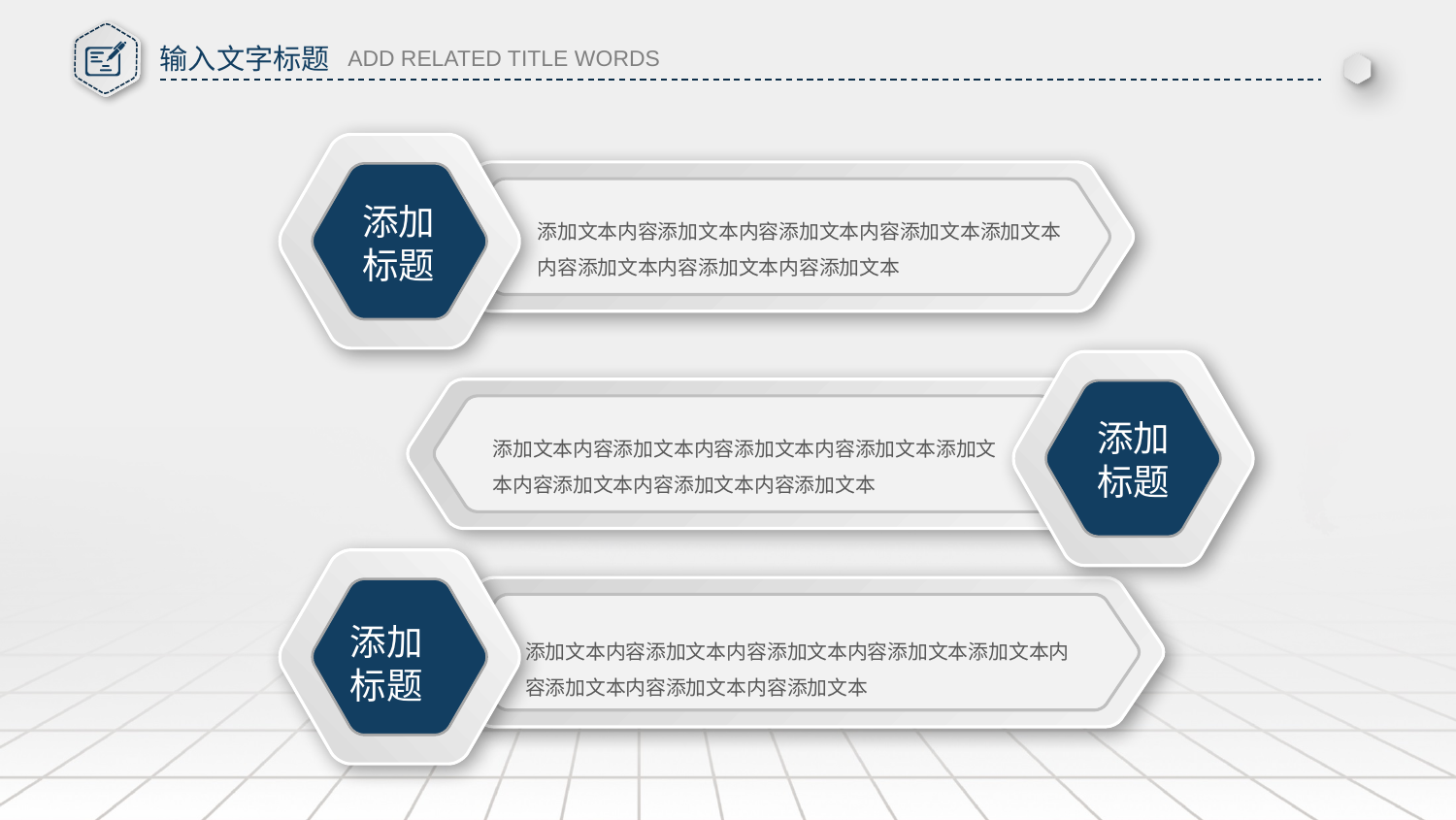

添加
标题
添加文本内容添加文本内容添加文本内容添加文本添加文本内容添加文本内容添加文本内容添加文本

添加
标题
添加文本内容添加文本内容添加文本内容添加文本添加文本内容添加文本内容添加文本内容添加文本

添加
标题
添加文本内容添加文本内容添加文本内容添加文本添加文本内容添加文本内容添加文本内容添加文本